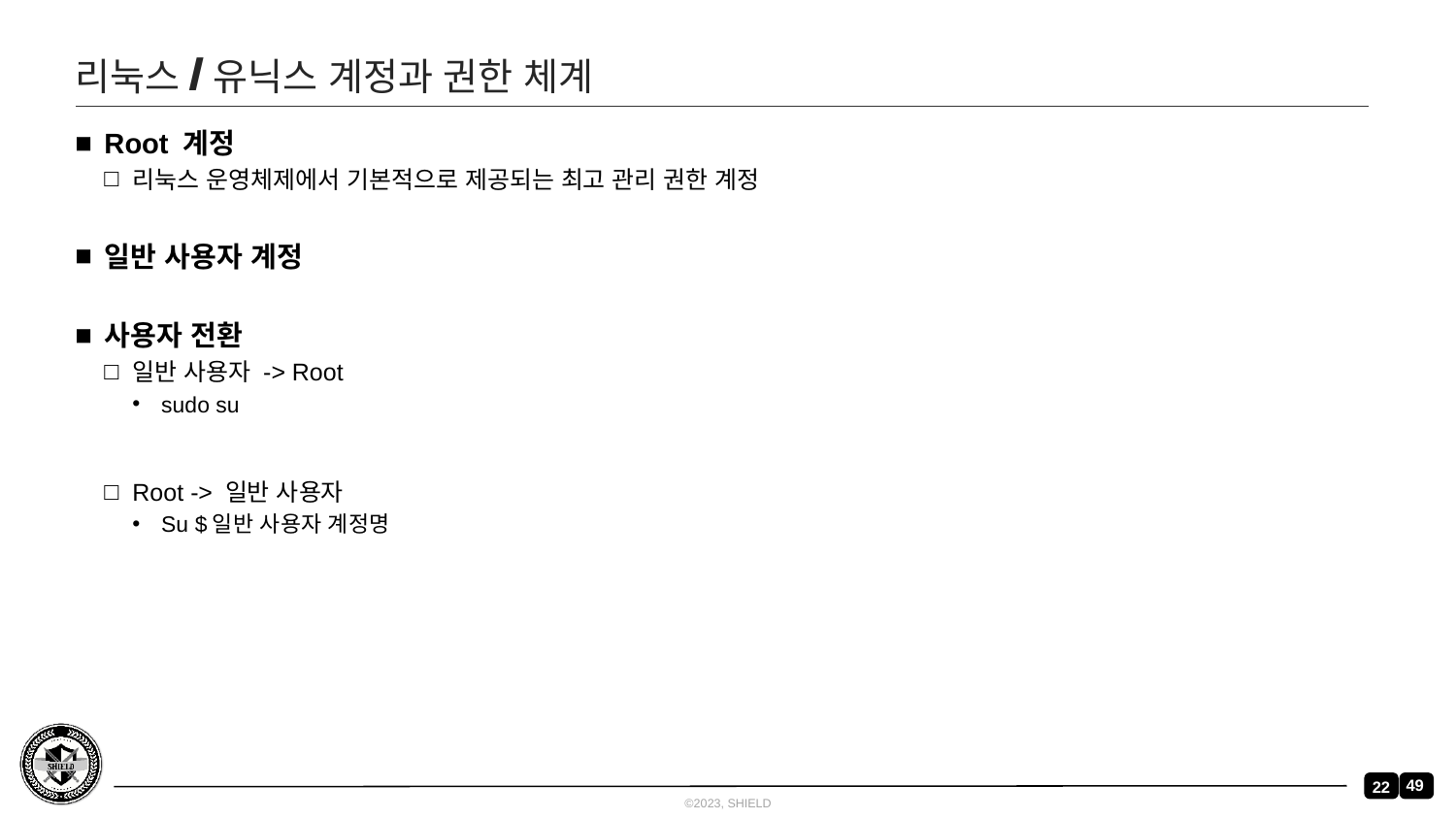

# 리눅스/유닉스 계정과 권한 체계
Root 계정
리눅스 운영체제에서 기본적으로 제공되는 최고 관리 권한 계정

일반 사용자 계정

사용자 전환
일반 사용자 -> Root
sudo su

Root -> 일반 사용자
Su $일반 사용자 계정명